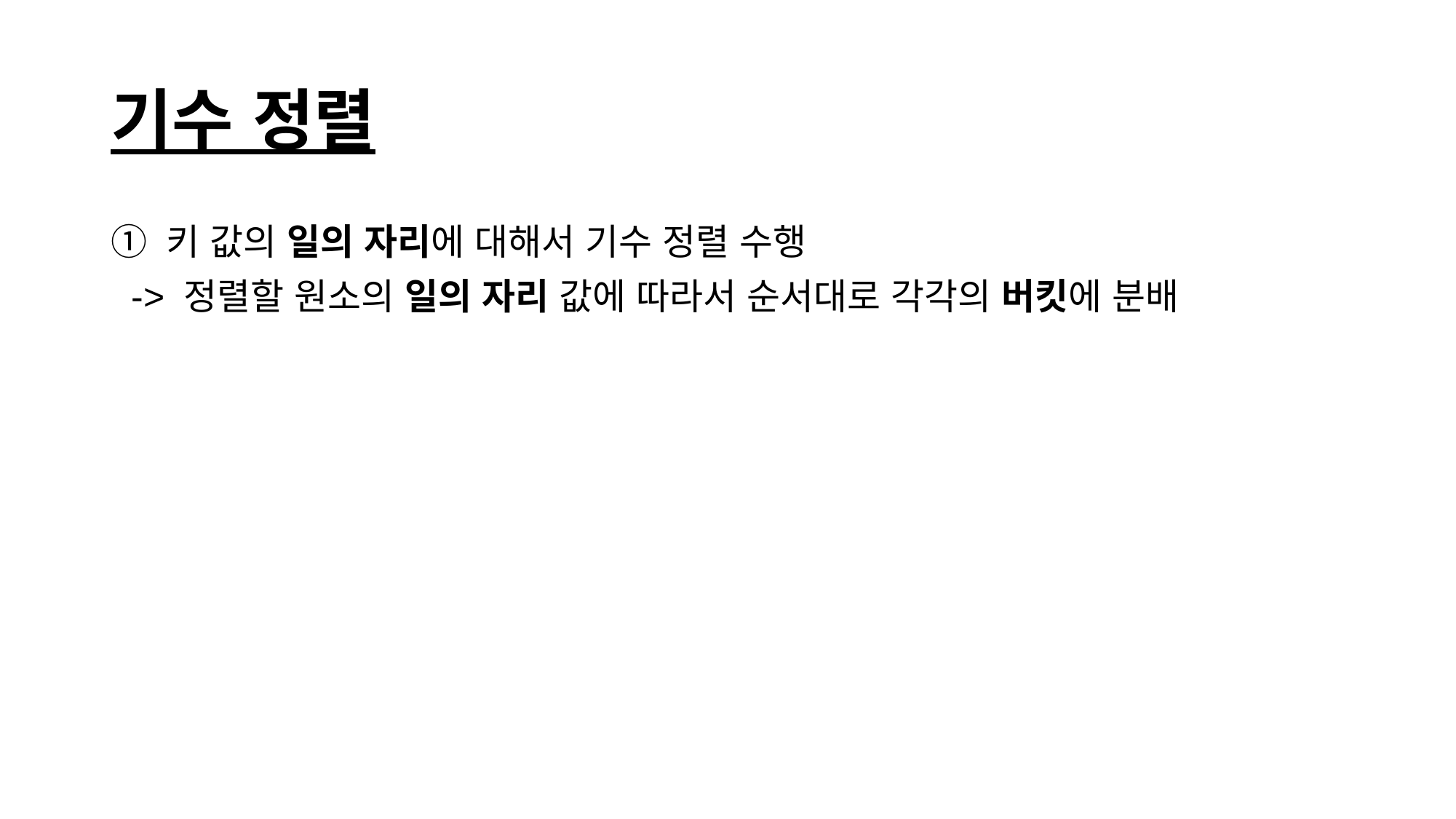

# 기수 정렬
① 키 값의 일의 자리에 대해서 기수 정렬 수행
  -> 정렬할 원소의 일의 자리 값에 따라서 순서대로 각각의 버킷에 분배